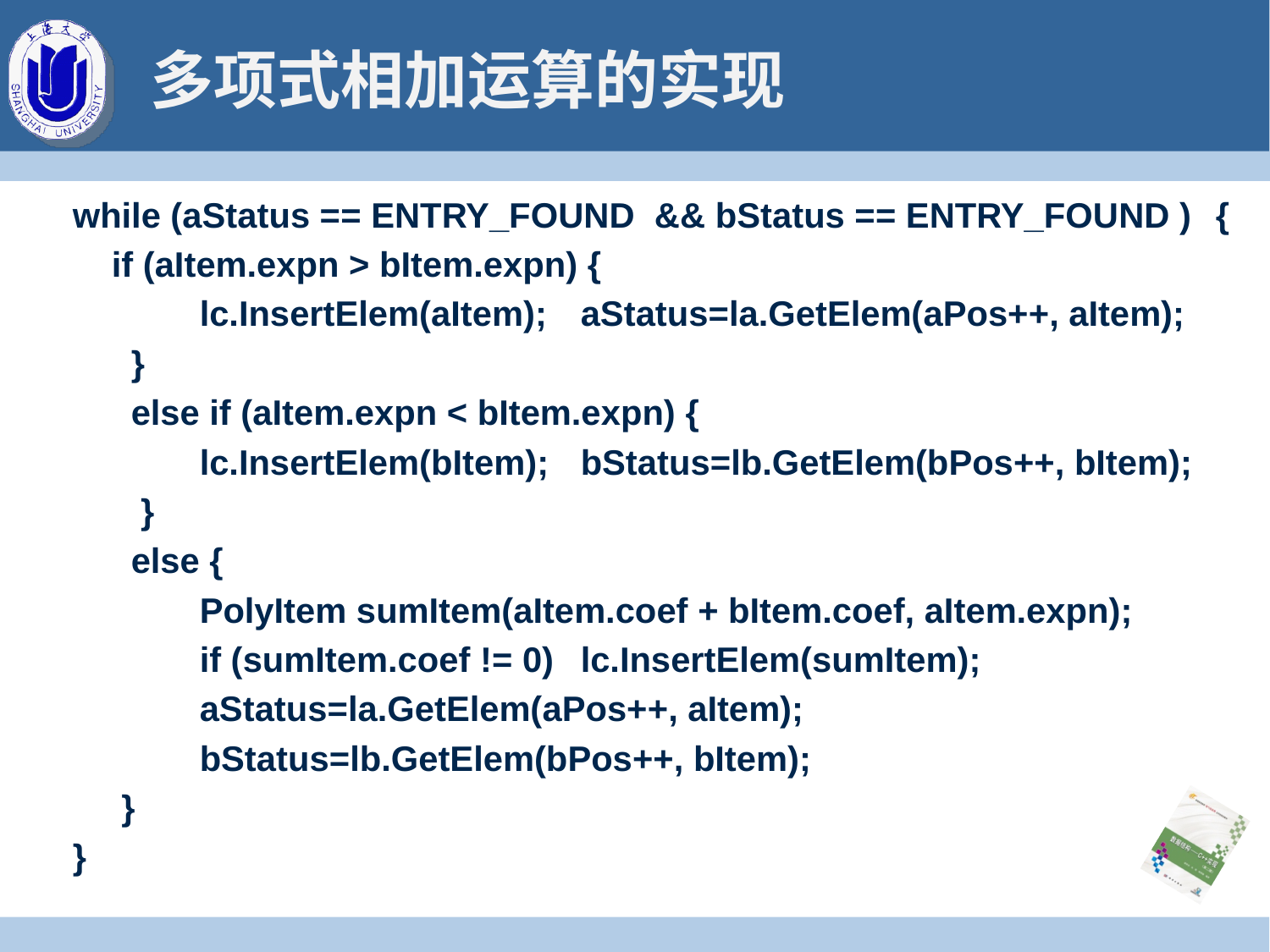

# 多项式相加运算的实现
while (aStatus == ENTRY_FOUND  && bStatus == ENTRY_FOUND )	{
    if (aItem.expn > bItem.expn) {
	lc.InsertElem(aItem);	aStatus=la.GetElem(aPos++, aItem);
      }
      else if (aItem.expn < bItem.expn) {
	lc.InsertElem(bItem);	bStatus=lb.GetElem(bPos++, bItem);
       }
      else {
	PolyItem sumItem(aItem.coef + bItem.coef, aItem.expn);
	if (sumItem.coef != 0)	lc.InsertElem(sumItem);
	aStatus=la.GetElem(aPos++, aItem);
	bStatus=lb.GetElem(bPos++, bItem);
     }
}